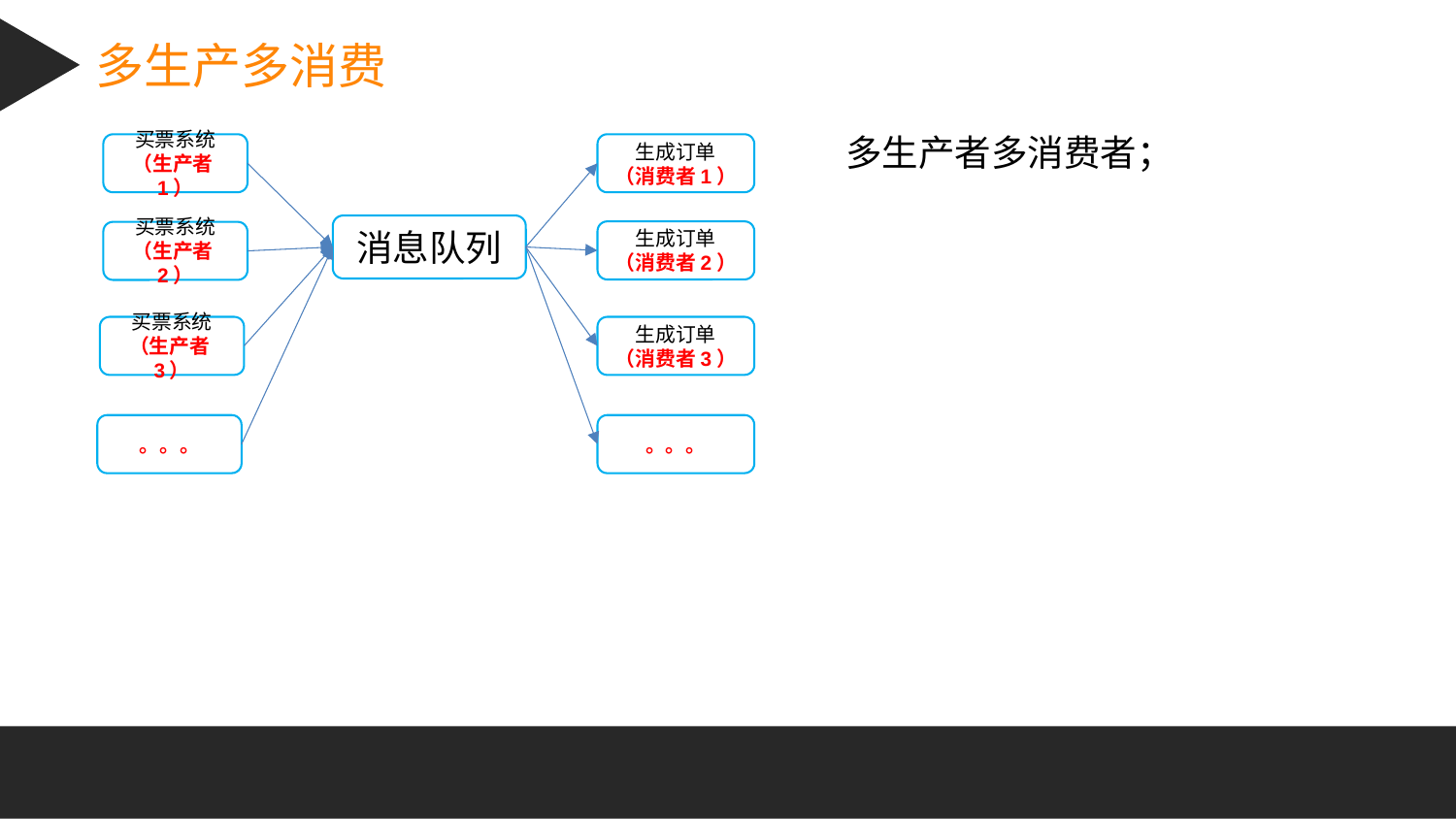

多生产多消费
多生产者多消费者；
买票系统
（生产者1）
生成订单
（消费者1）
消息队列
生成订单
（消费者2）
买票系统
（生产者2）
买票系统
（生产者3）
生成订单
（消费者3）
。。。
。。。